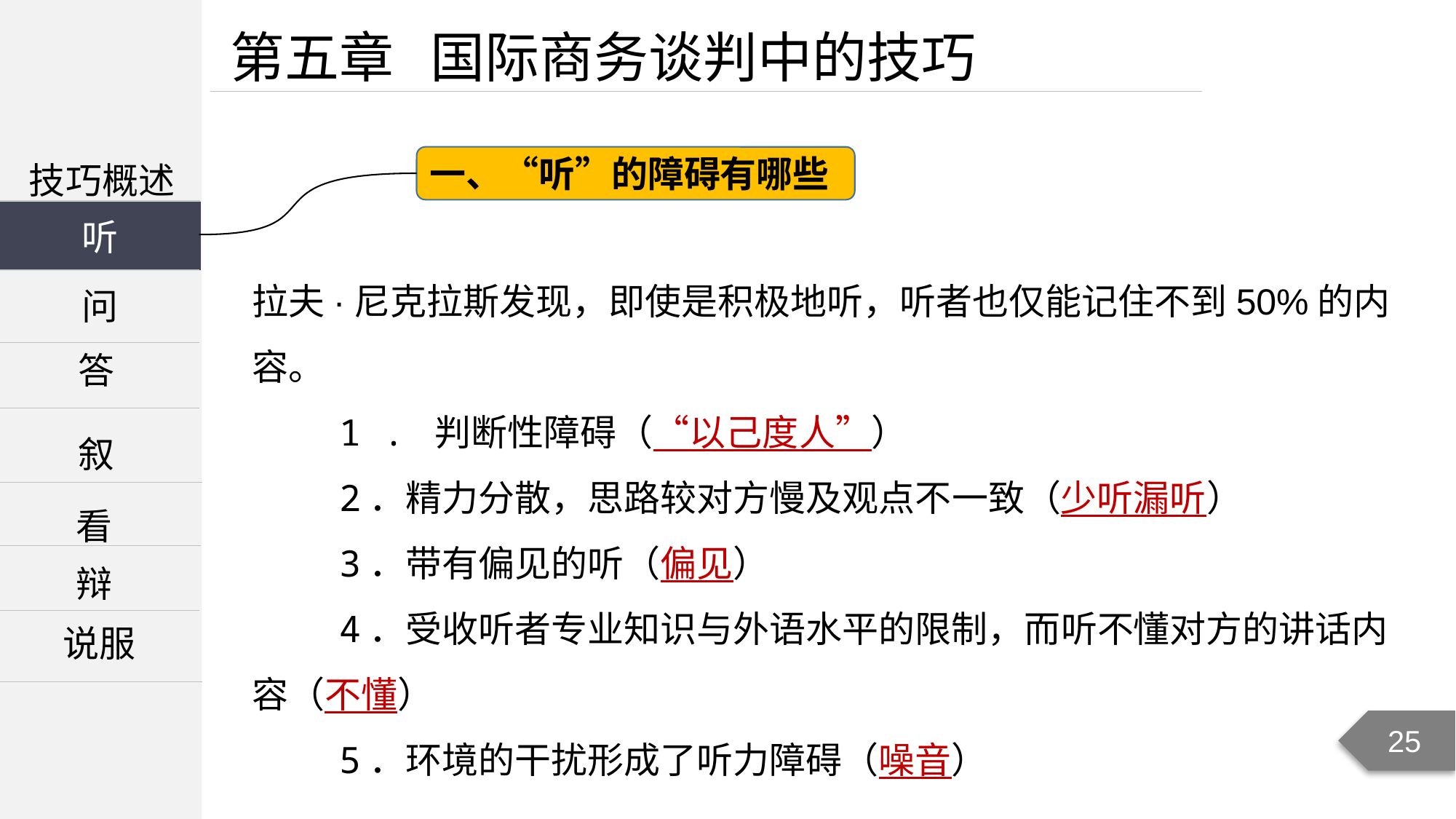

第五章   国际商务谈判中的技巧
技巧概述
一、“听”的障碍有哪些
听
听
拉夫·尼克拉斯发现，即使是积极地听，听者也仅能记住不到50%的内容。
    1 . 判断性障碍（“以己度人”）
    2．精力分散，思路较对方慢及观点不一致（少听漏听）
    3．带有偏见的听（偏见）
    4．受收听者专业知识与外语水平的限制，而听不懂对方的讲话内容（不懂）
    5．环境的干扰形成了听力障碍（噪音）
问
答
叙
看
辩
说服
25